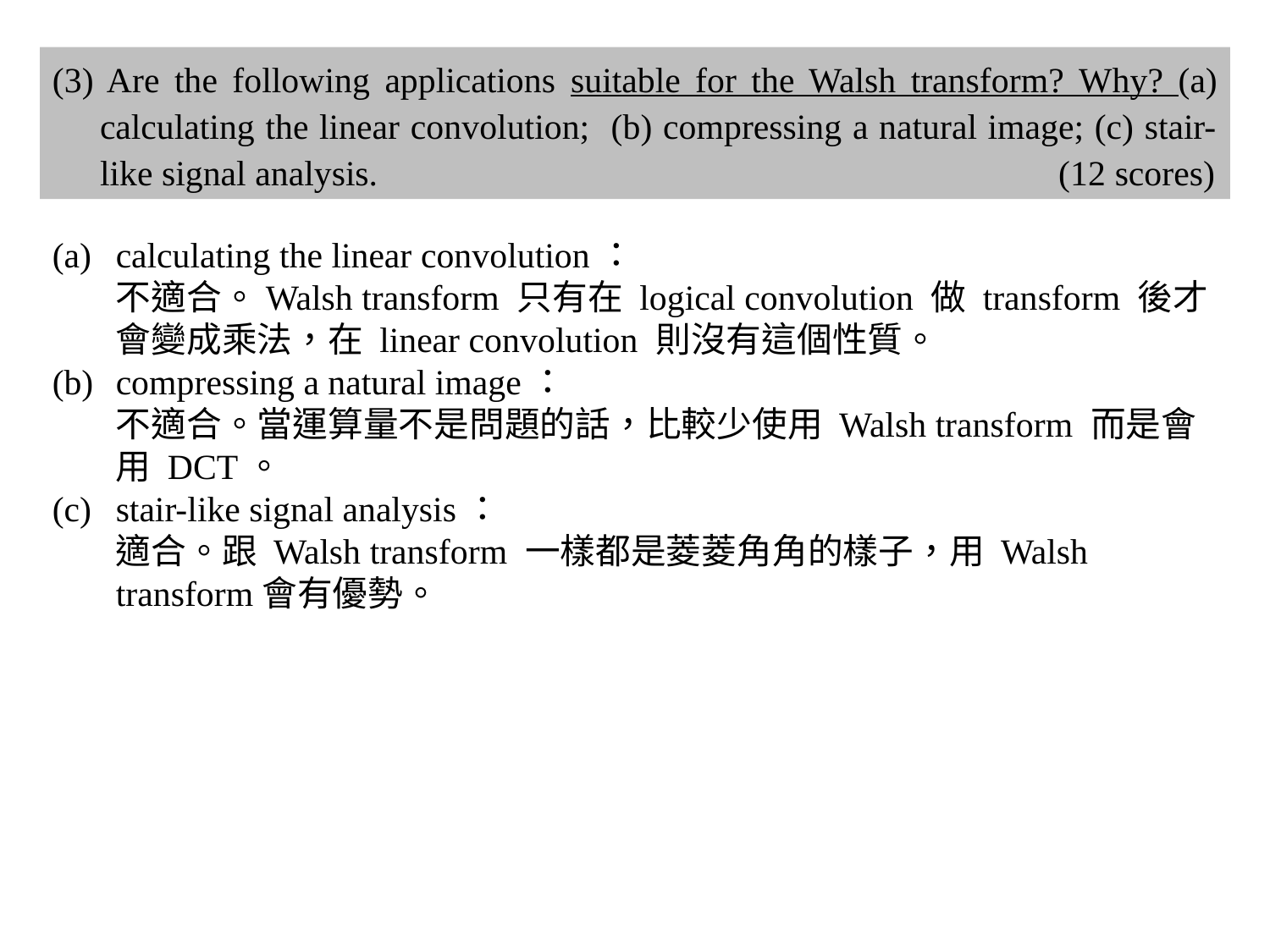

(3) Are the following applications suitable for the Walsh transform? Why? (a) calculating the linear convolution;  (b) compressing a natural image; (c) stair-like signal analysis.                                                                            (12 scores)
calculating the linear convolution：
不適合。Walsh transform 只有在 logical convolution 做 transform 後才會變成乘法，在 linear convolution 則沒有這個性質。
compressing a natural image：
不適合。當運算量不是問題的話，比較少使用 Walsh transform 而是會用 DCT。
stair-like signal analysis：
適合。跟 Walsh transform 一樣都是菱菱角角的樣子，用 Walsh transform會有優勢。